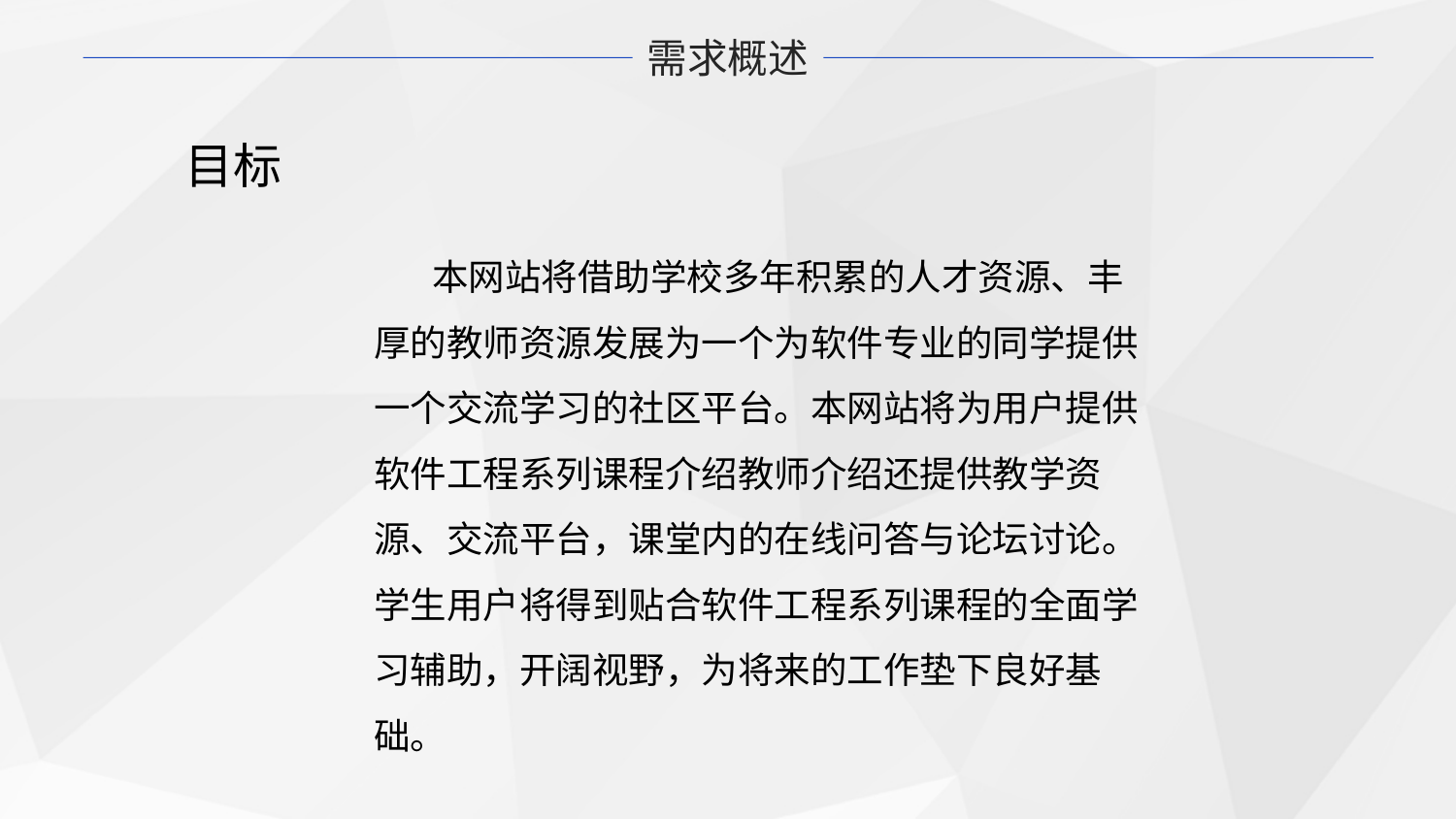

需求概述

目标
      本网站将借助学校多年积累的人才资源、丰厚的教师资源发展为一个为软件专业的同学提供一个交流学习的社区平台。本网站将为用户提供软件工程系列课程介绍教师介绍还提供教学资源、交流平台，课堂内的在线问答与论坛讨论。学生用户将得到贴合软件工程系列课程的全面学习辅助，开阔视野，为将来的工作垫下良好基础。